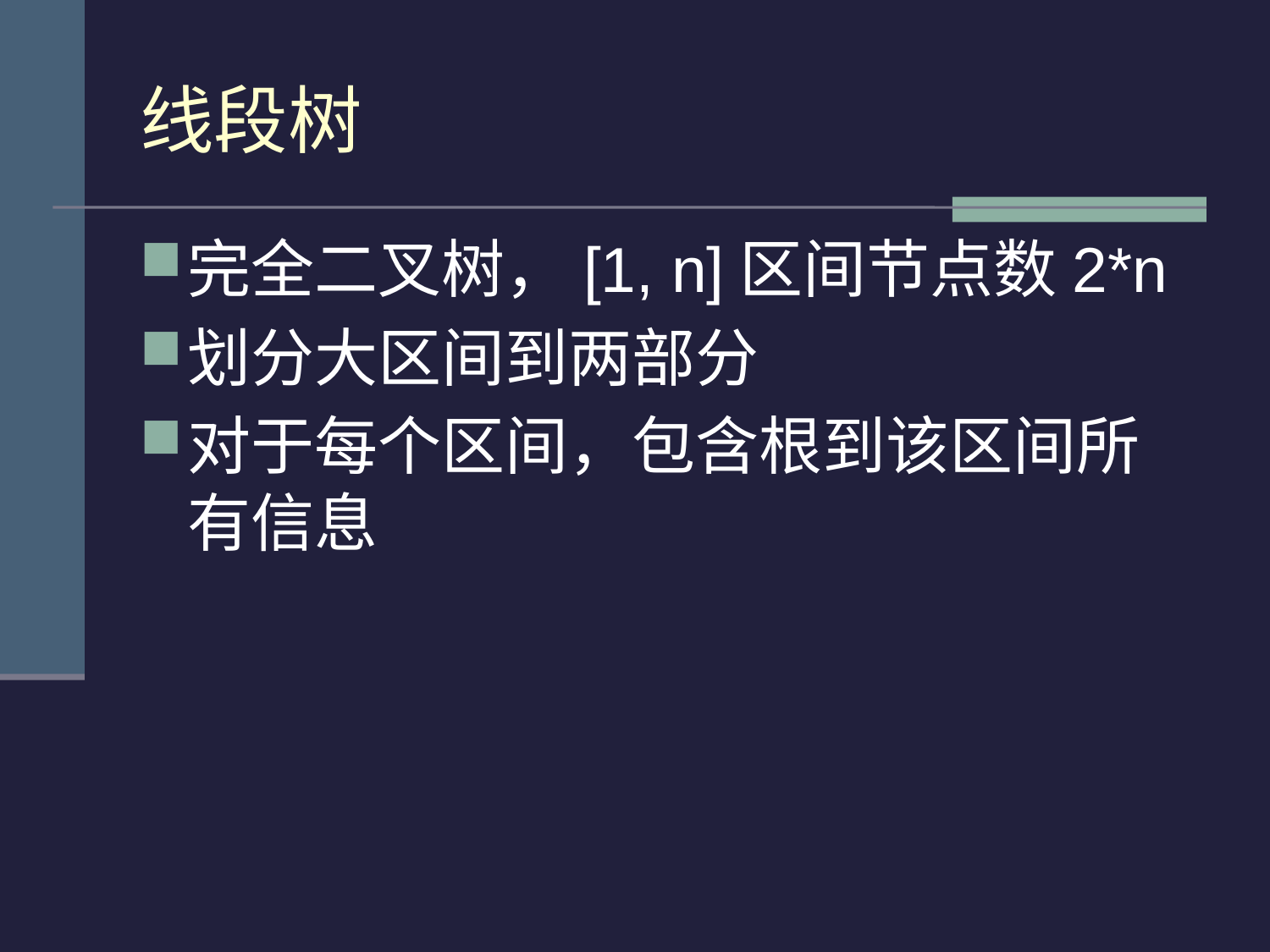

# 线段树
完全二叉树，[1, n]区间节点数2*n
划分大区间到两部分
对于每个区间，包含根到该区间所有信息